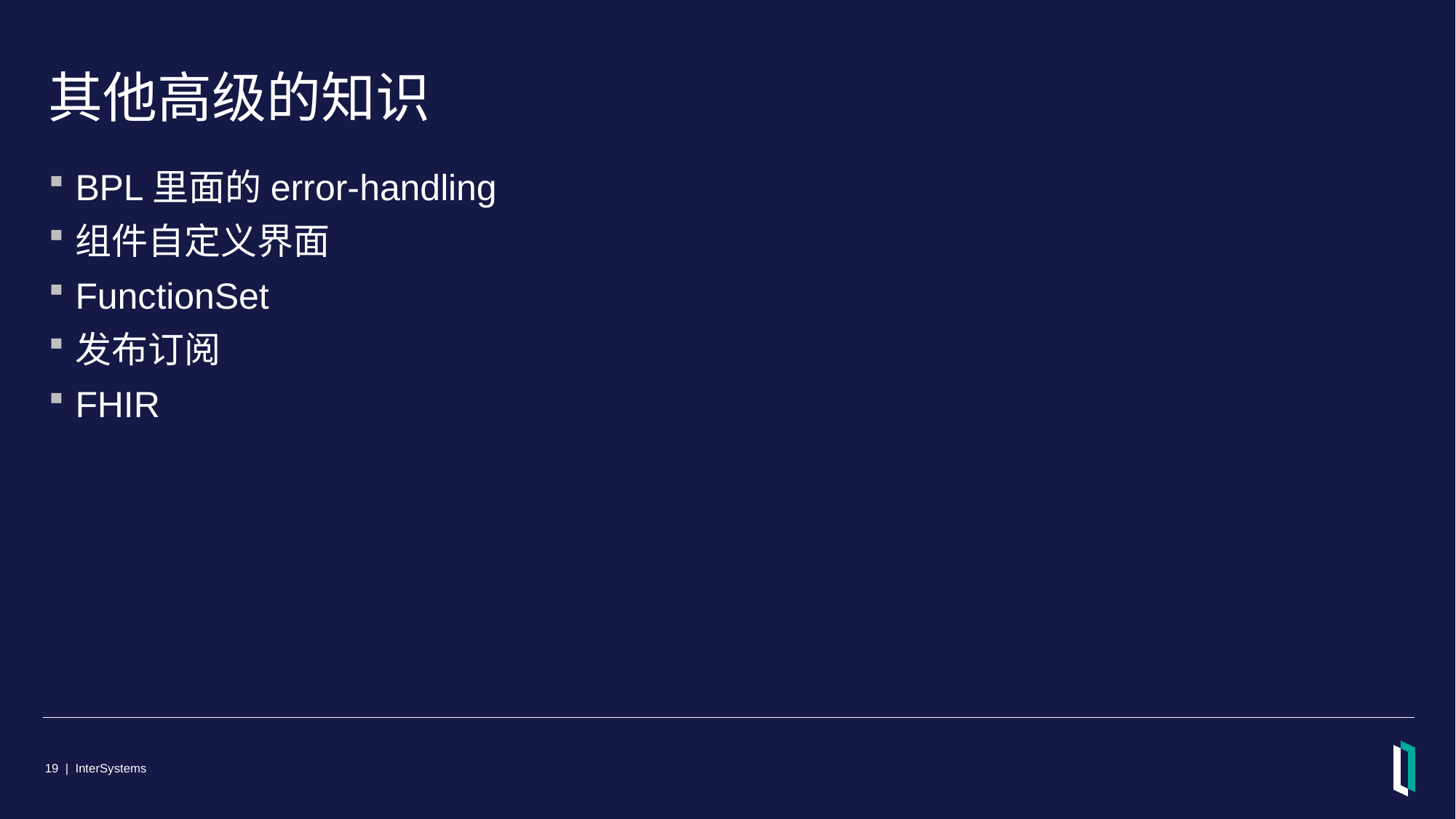

# 其他高级的知识
BPL里面的error-handling
组件自定义界面
FunctionSet
发布订阅
FHIR